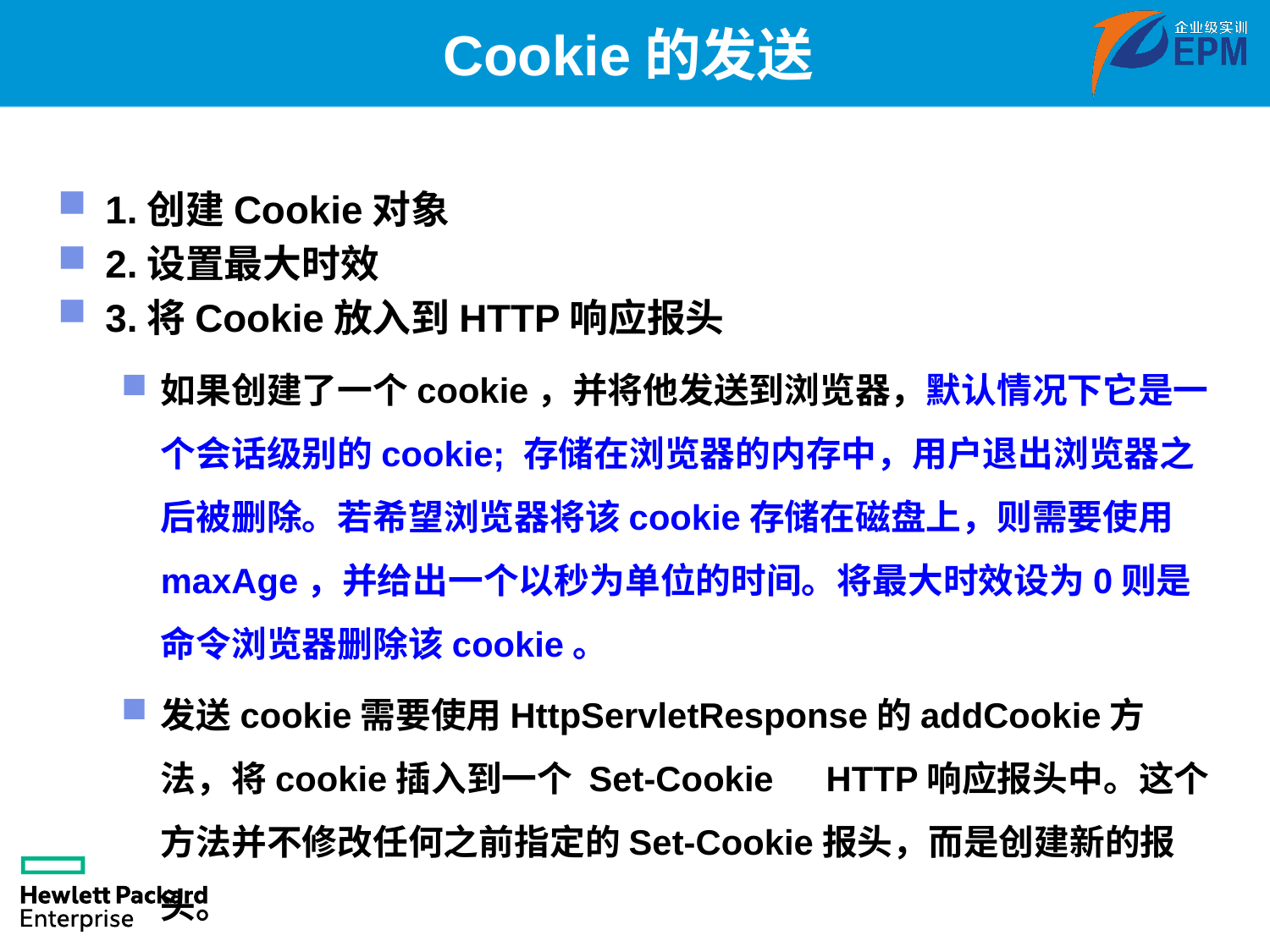

# Cookie的发送
1.创建Cookie对象
2.设置最大时效
3.将Cookie放入到HTTP响应报头
如果创建了一个cookie，并将他发送到浏览器，默认情况下它是一个会话级别的cookie; 存储在浏览器的内存中，用户退出浏览器之后被删除。若希望浏览器将该cookie存储在磁盘上，则需要使用maxAge，并给出一个以秒为单位的时间。将最大时效设为0则是命令浏览器删除该cookie。
发送cookie需要使用HttpServletResponse的addCookie方法，将cookie插入到一个 Set-Cookie　HTTP响应报头中。这个方法并不修改任何之前指定的Set-Cookie报头，而是创建新的报头。